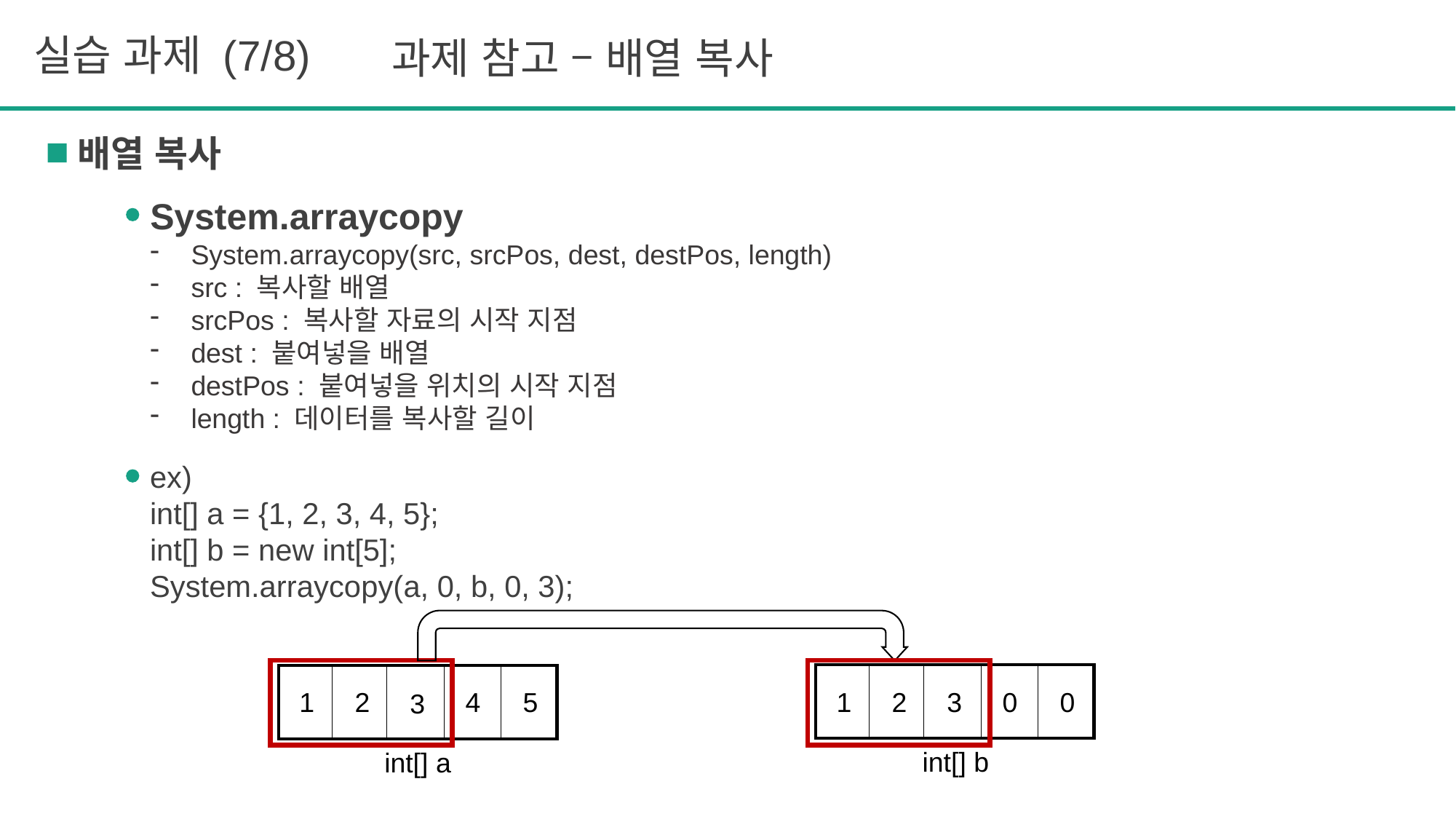

실습 과제 (7/8)
과제 참고 – 배열 복사
배열 복사

System.arraycopy
System.arraycopy(src, srcPos, dest, destPos, length)
src : 복사할 배열
srcPos : 복사할 자료의 시작 지점
dest : 붙여넣을 배열
destPos : 붙여넣을 위치의 시작 지점
length : 데이터를 복사할 길이

ex)
int[] a = {1, 2, 3, 4, 5};
int[] b = new int[5];
System.arraycopy(a, 0, b, 0, 3);

1
2
0
0
3
int[] b

1
2
4
5
3
int[] a